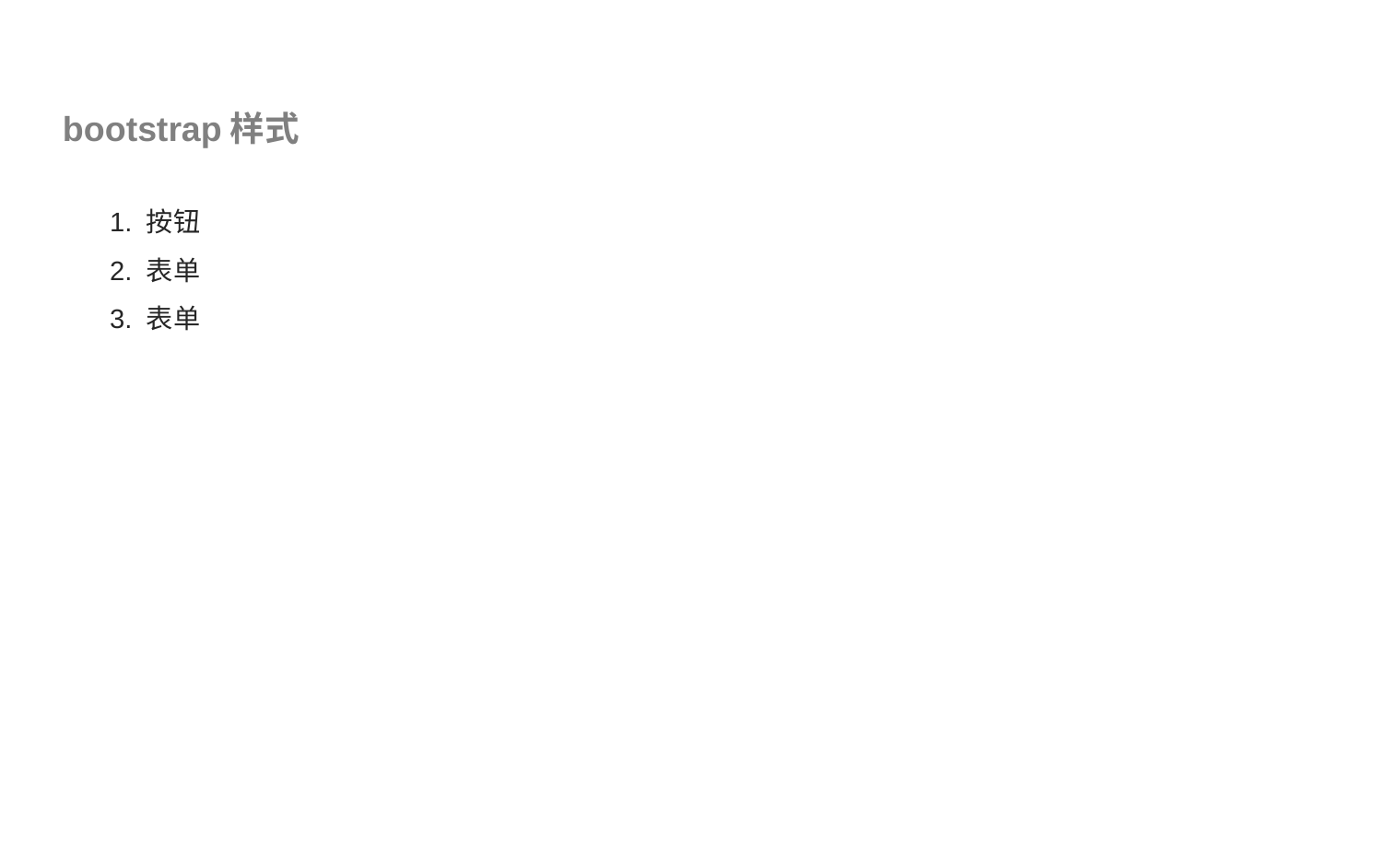

bootstrap样式
1. 按钮
2. 表单
3. 表单